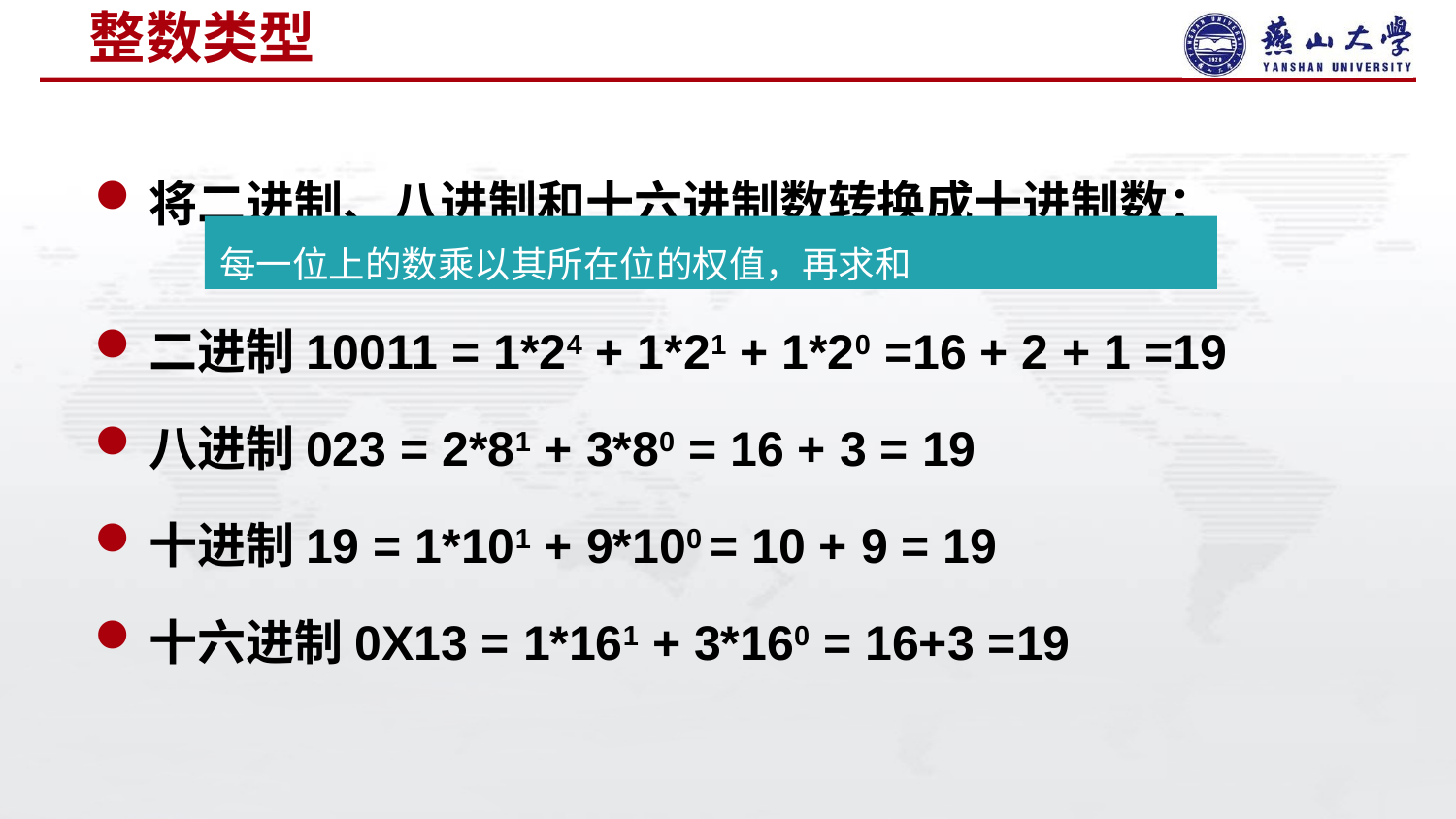

# 整数类型
将二进制、八进制和十六进制数转换成十进制数：

二进制10011 = 1*24 + 1*21 + 1*20 =16 + 2 + 1 =19
八进制023 = 2*81 + 3*80 = 16 + 3 = 19
十进制19 = 1*101 + 9*100 = 10 + 9 = 19
十六进制0X13 = 1*161 + 3*160 = 16+3 =19

每一位上的数乘以其所在位的权值，再求和